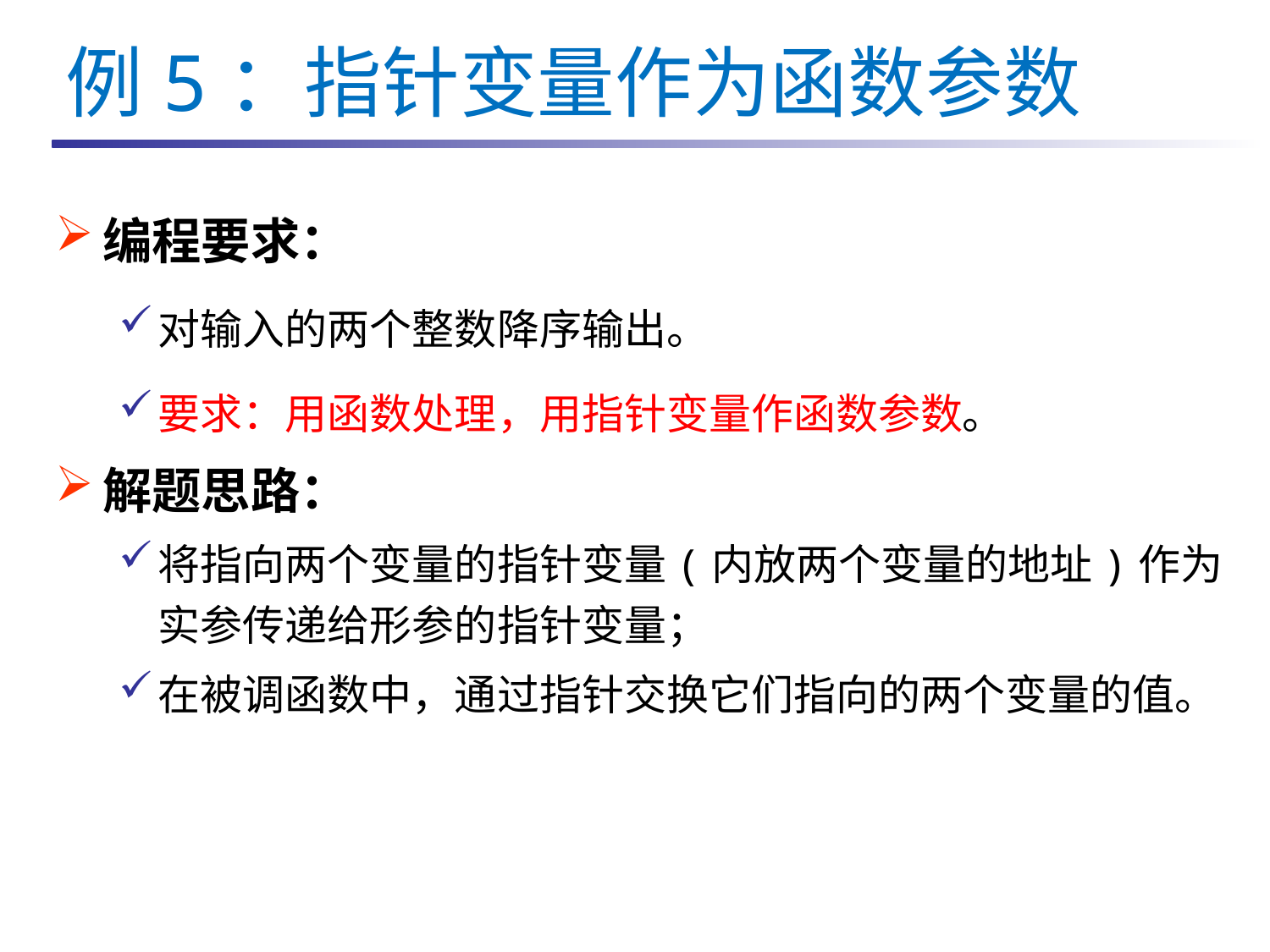

例5：指针变量作为函数参数
编程要求：
对输入的两个整数降序输出。
要求：用函数处理，用指针变量作函数参数。
解题思路：
将指向两个变量的指针变量(内放两个变量的地址)作为实参传递给形参的指针变量；
在被调函数中，通过指针交换它们指向的两个变量的值。